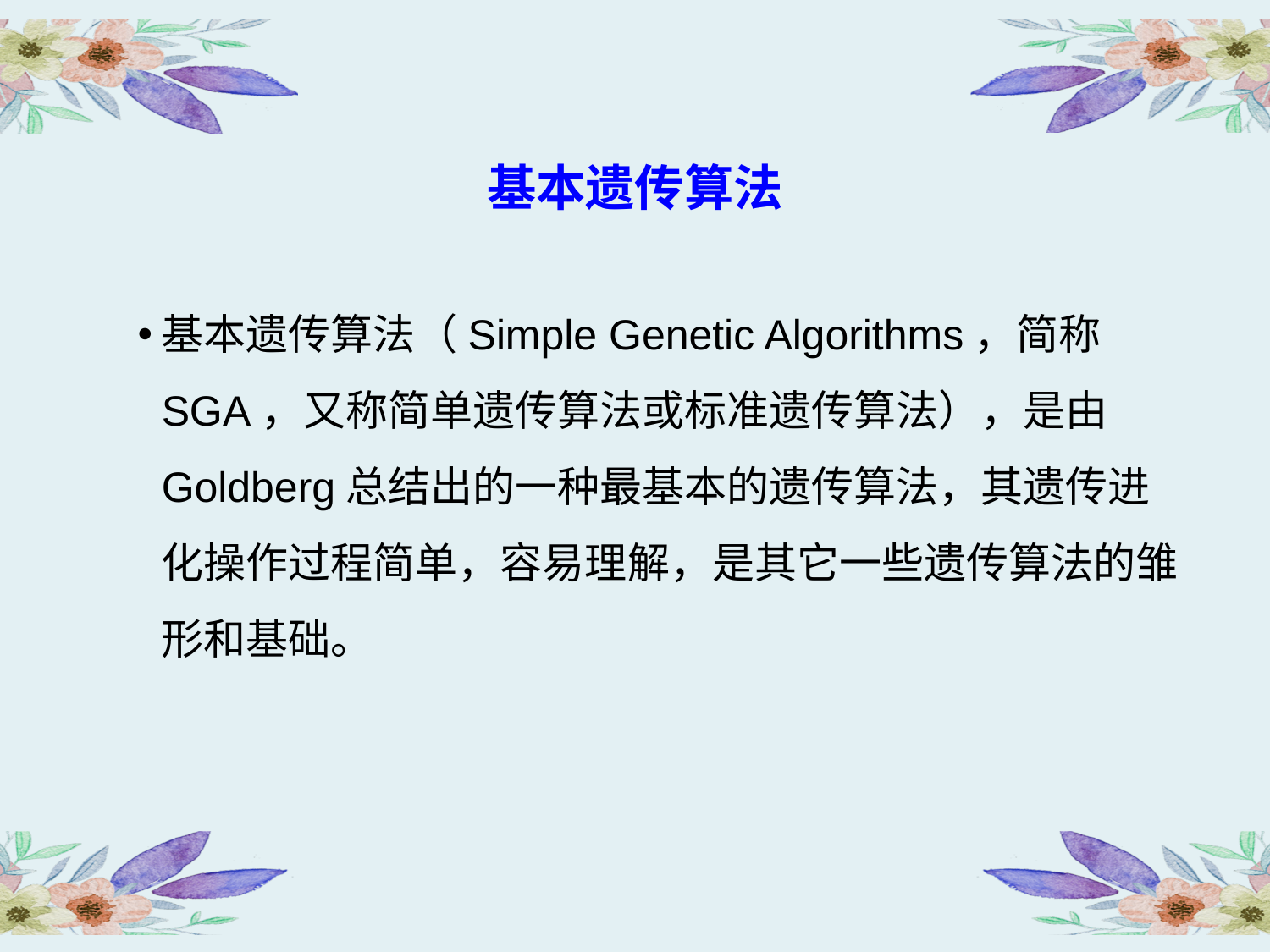

# 基本遗传算法
基本遗传算法（Simple Genetic Algorithms，简称SGA，又称简单遗传算法或标准遗传算法），是由Goldberg总结出的一种最基本的遗传算法，其遗传进化操作过程简单，容易理解，是其它一些遗传算法的雏形和基础。